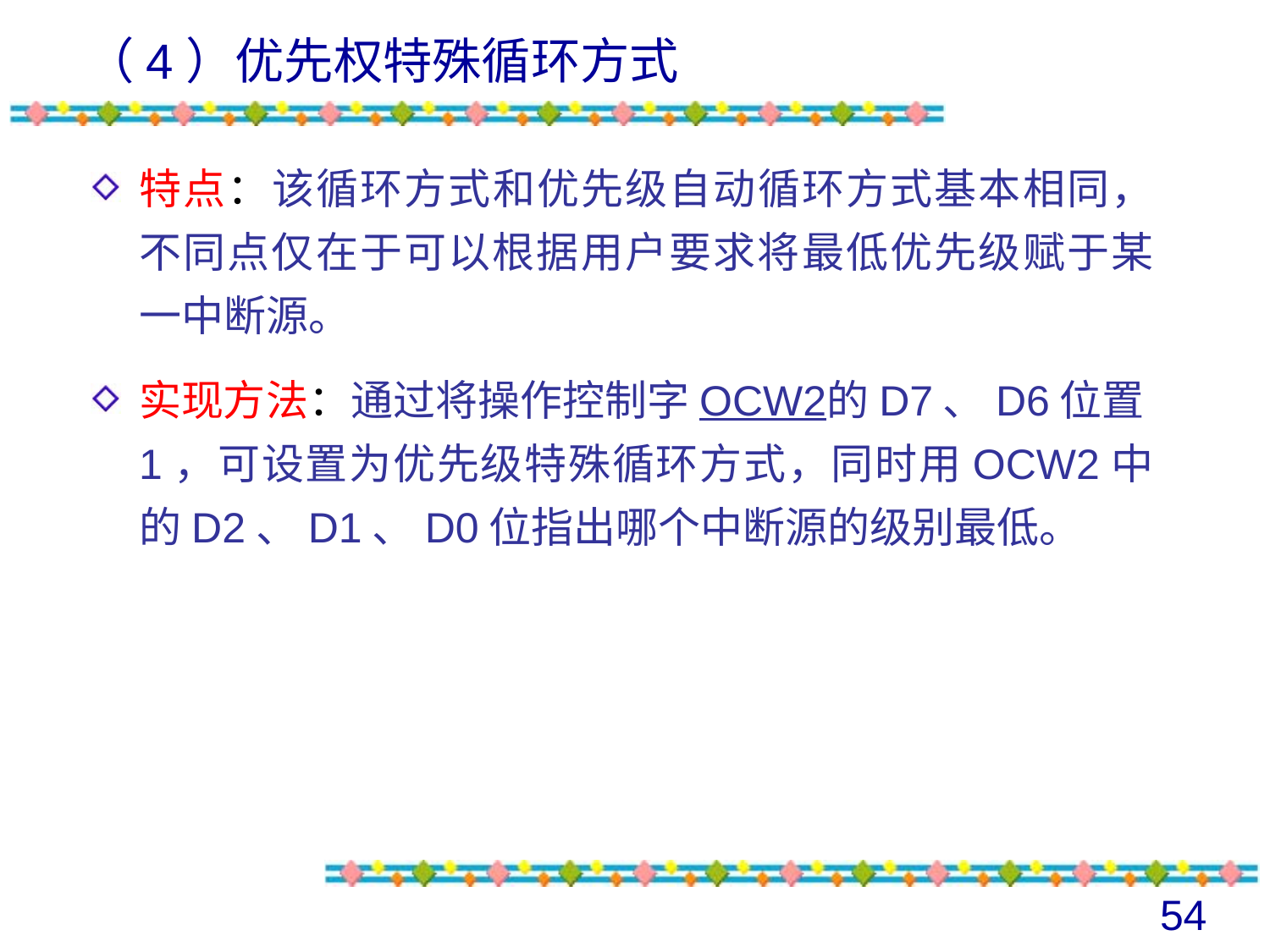

# （4）优先权特殊循环方式
特点：该循环方式和优先级自动循环方式基本相同，不同点仅在于可以根据用户要求将最低优先级赋于某一中断源。
实现方法：通过将操作控制字OCW2的D7、D6位置1，可设置为优先级特殊循环方式，同时用OCW2中的D2、D1、D0位指出哪个中断源的级别最低。